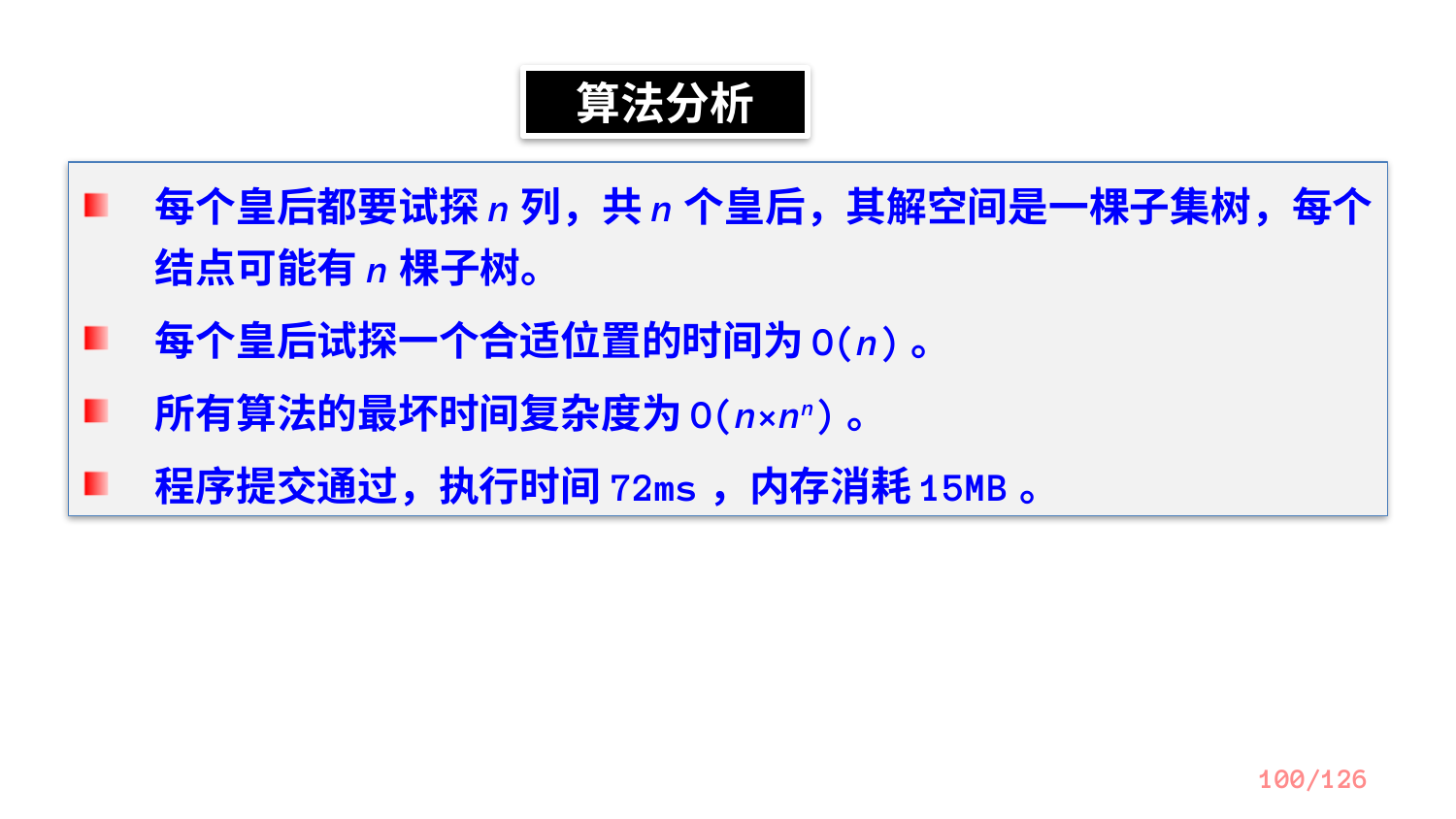

算法分析
每个皇后都要试探n列，共n个皇后，其解空间是一棵子集树，每个结点可能有n棵子树。
每个皇后试探一个合适位置的时间为O(n)。
所有算法的最坏时间复杂度为O(n×nn)。
程序提交通过，执行时间72ms，内存消耗15MB。
100/126